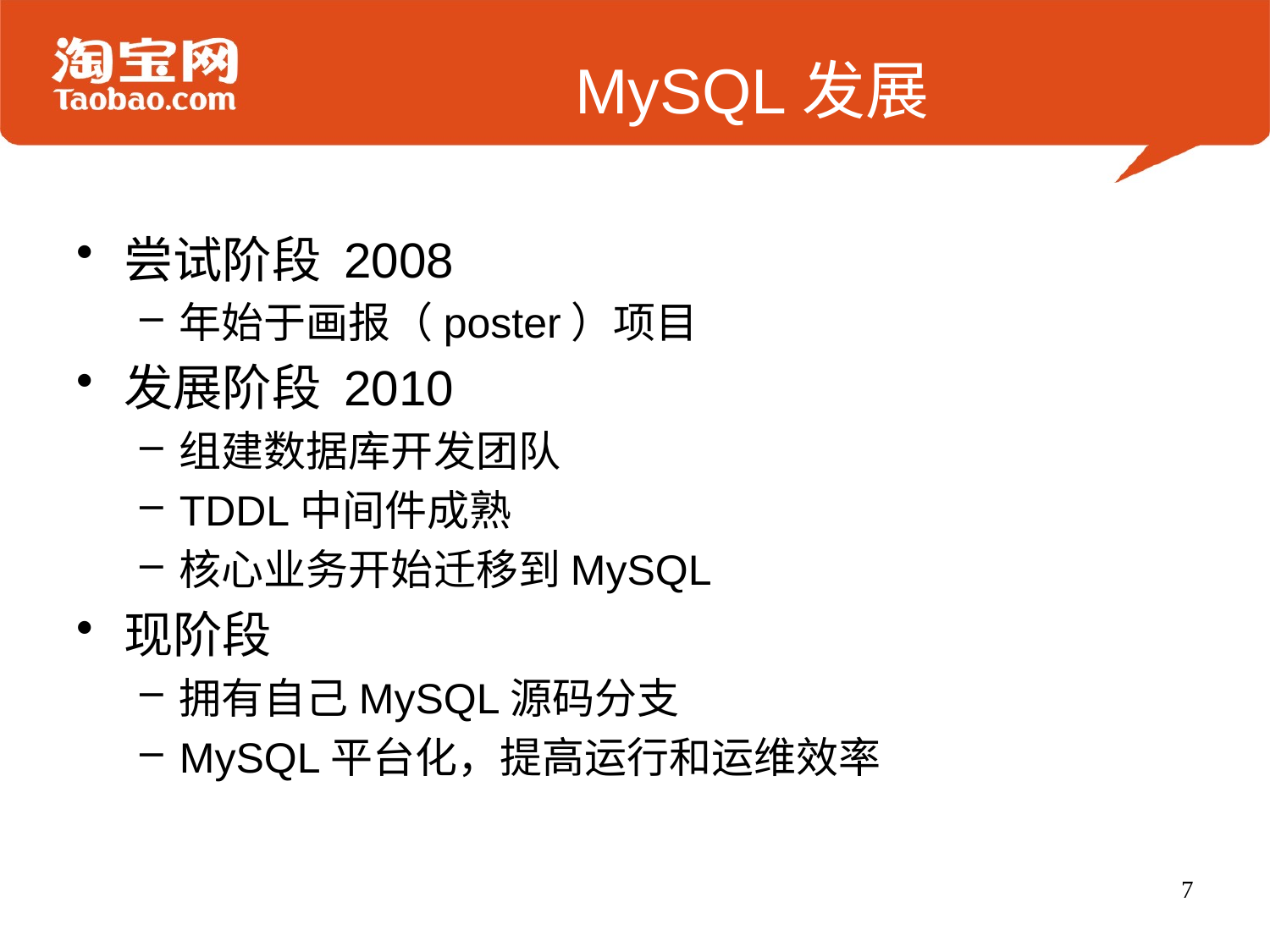

# MySQL发展
尝试阶段 2008
年始于画报（poster）项目
发展阶段 2010
组建数据库开发团队
TDDL中间件成熟
核心业务开始迁移到MySQL
现阶段
拥有自己MySQL源码分支
MySQL平台化，提高运行和运维效率

7